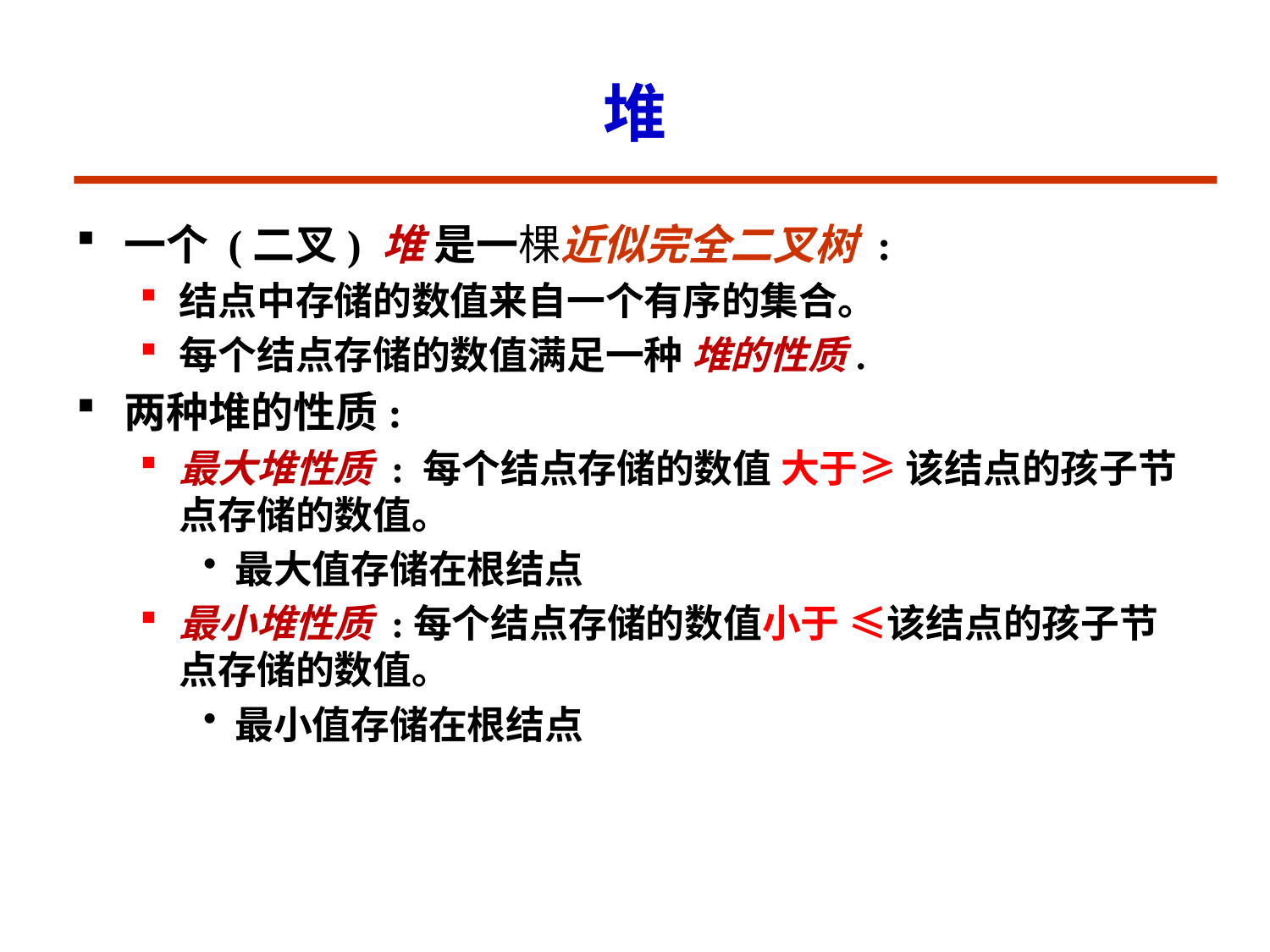

堆
一个 (二叉) 堆 是一棵近似完全二叉树 :
结点中存储的数值来自一个有序的集合。
每个结点存储的数值满足一种 堆的性质.
两种堆的性质:
最大堆性质 : 每个结点存储的数值 大于≥ 该结点的孩子节点存储的数值。
最大值存储在根结点
最小堆性质 :每个结点存储的数值小于 ≤该结点的孩子节点存储的数值。
最小值存储在根结点